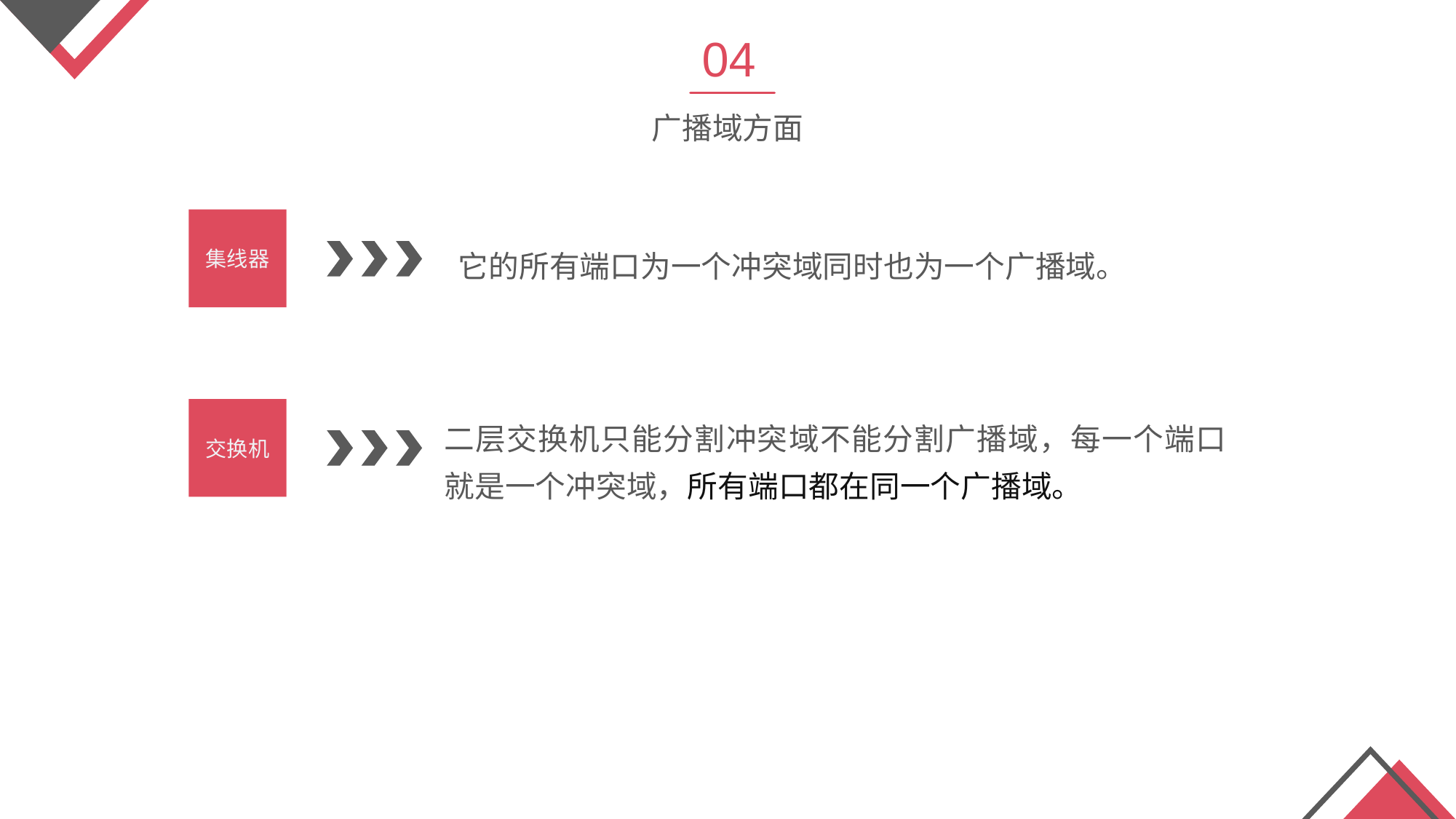

04
广播域方面

集线器
它的所有端口为一个冲突域同时也为一个广播域。

交换机
二层交换机只能分割冲突域不能分割广播域，每一个端口就是一个冲突域，所有端口都在同一个广播域。